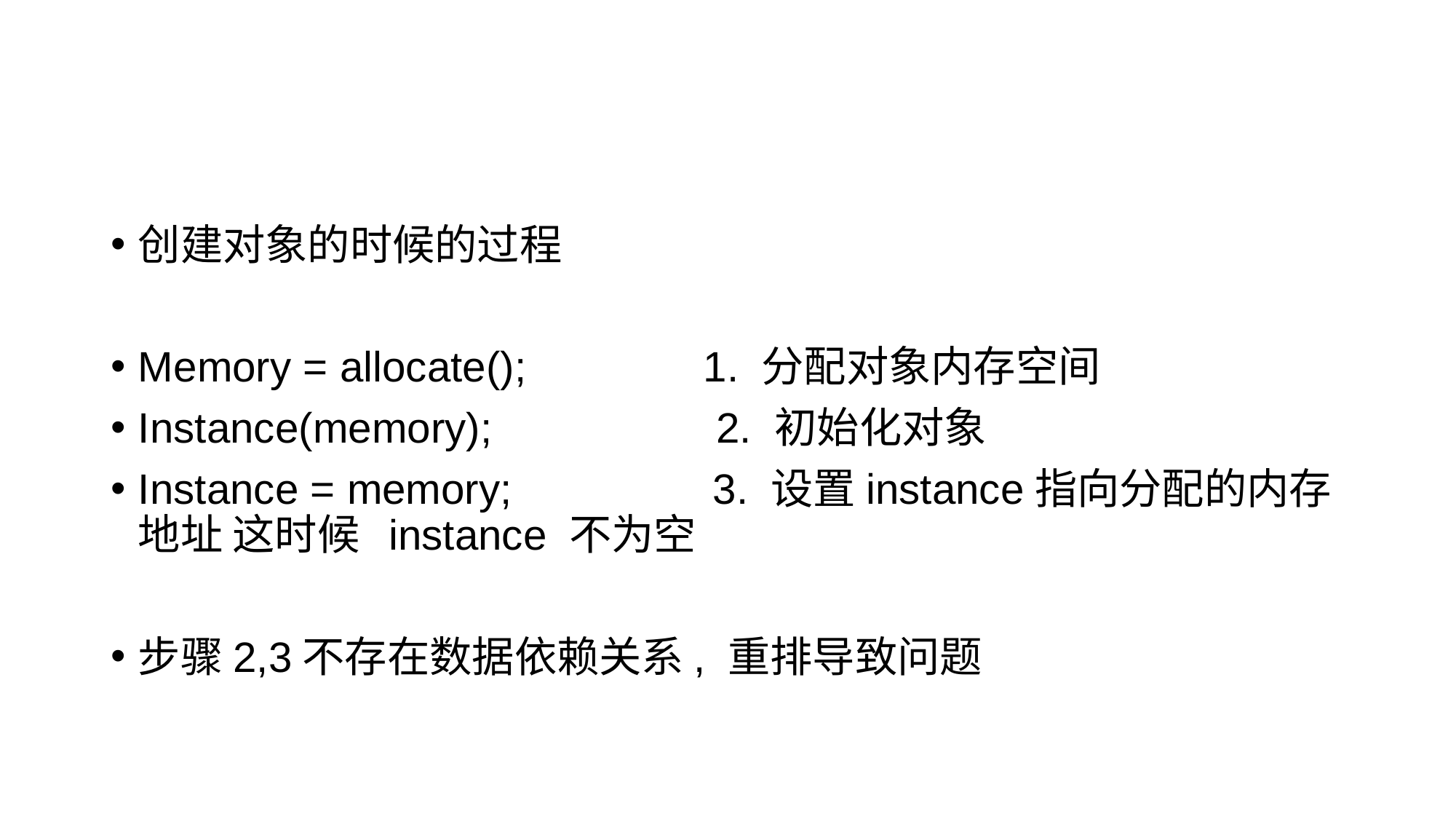

#
创建对象的时候的过程

Memory = allocate();               1. 分配对象内存空间
Instance(memory);                   2. 初始化对象
Instance = memory;                 3. 设置instance指向分配的内存地址 这时候  instance 不为空

步骤2,3不存在数据依赖关系, 重排导致问题